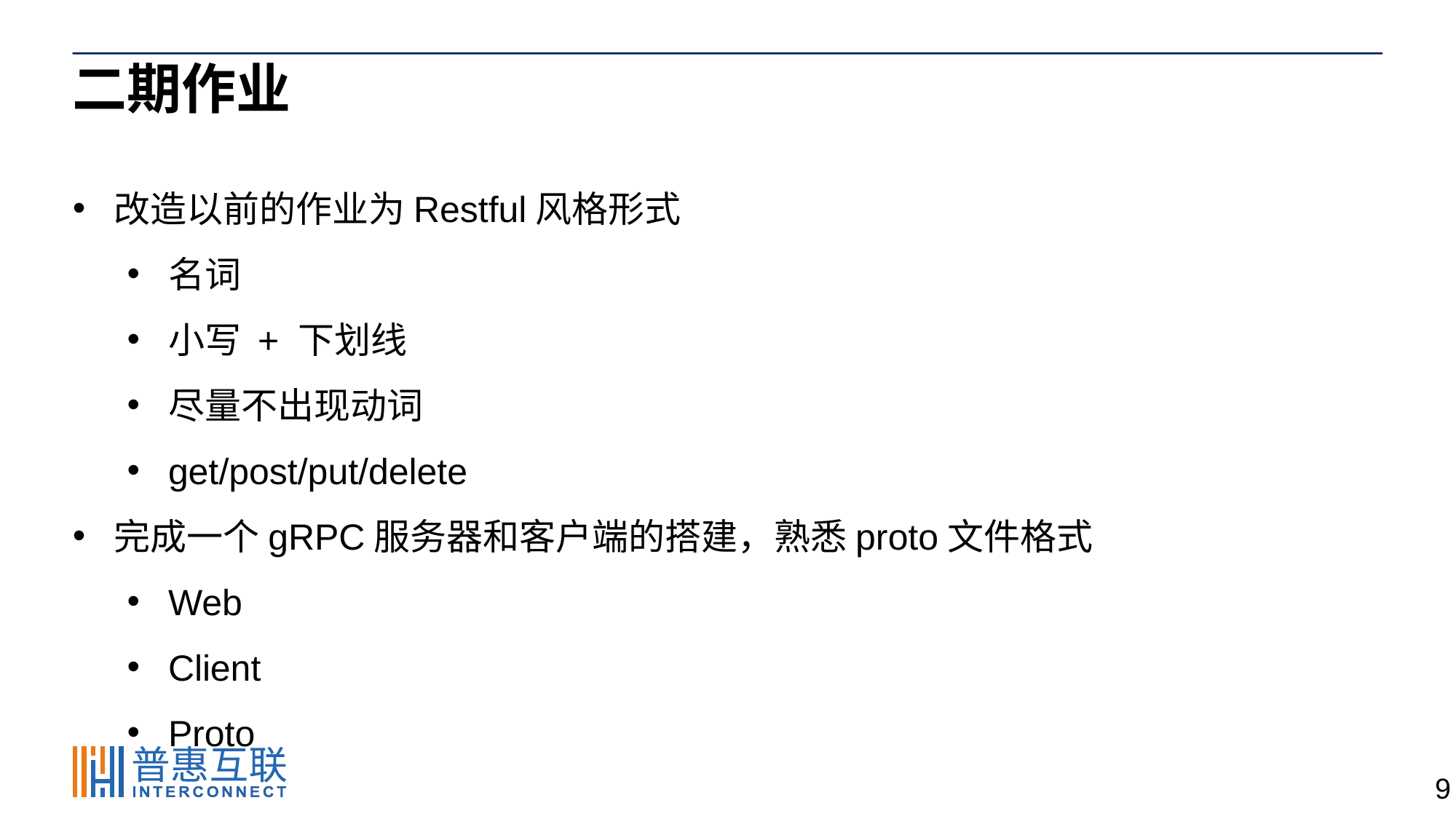

# 二期作业
改造以前的作业为Restful风格形式
名词
小写 + 下划线
尽量不出现动词
get/post/put/delete
完成一个gRPC服务器和客户端的搭建，熟悉proto文件格式
Web
Client
Proto
9